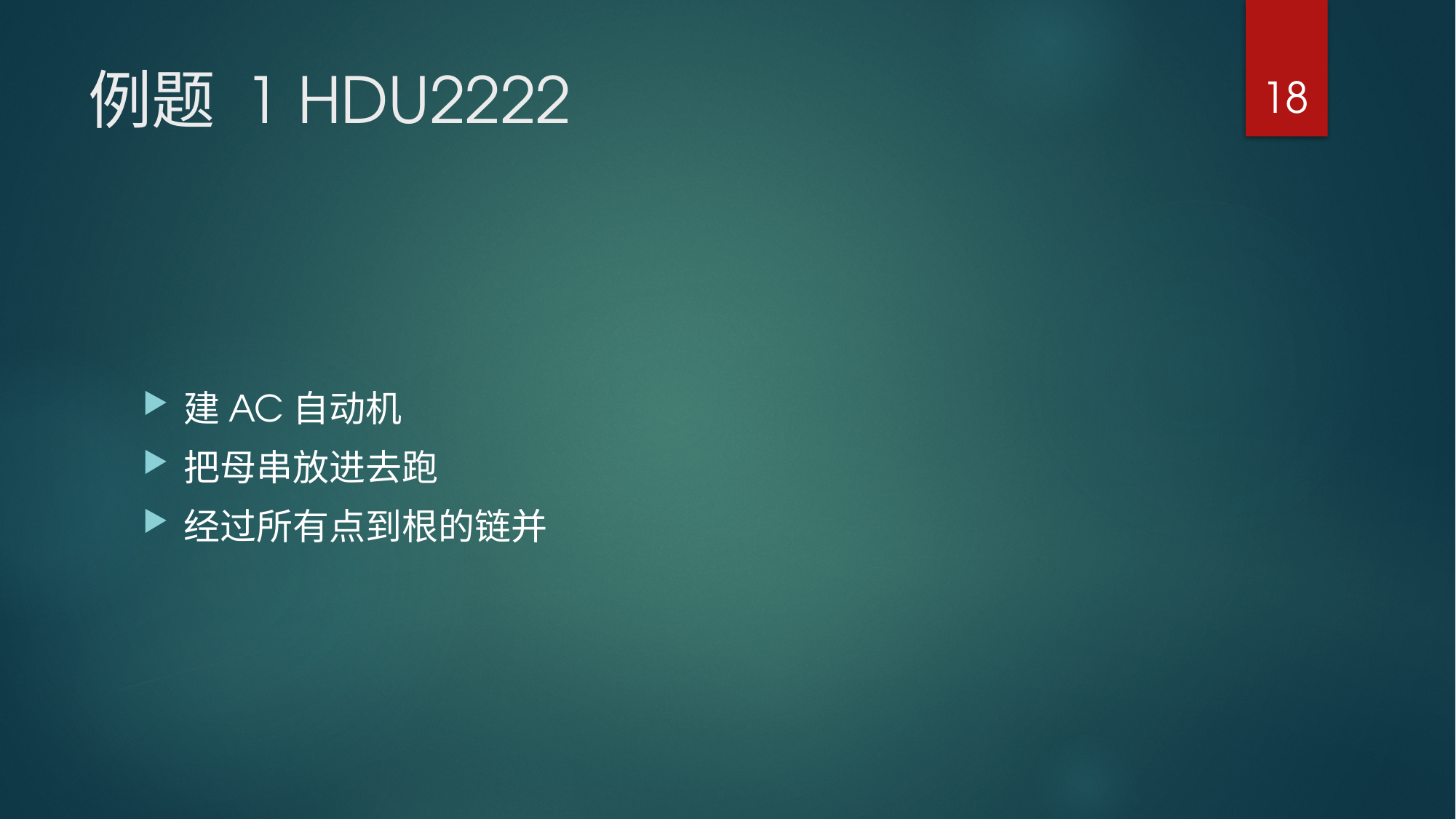

18
# 例题 1 HDU2222
建AC自动机
把母串放进去跑
经过所有点到根的链并